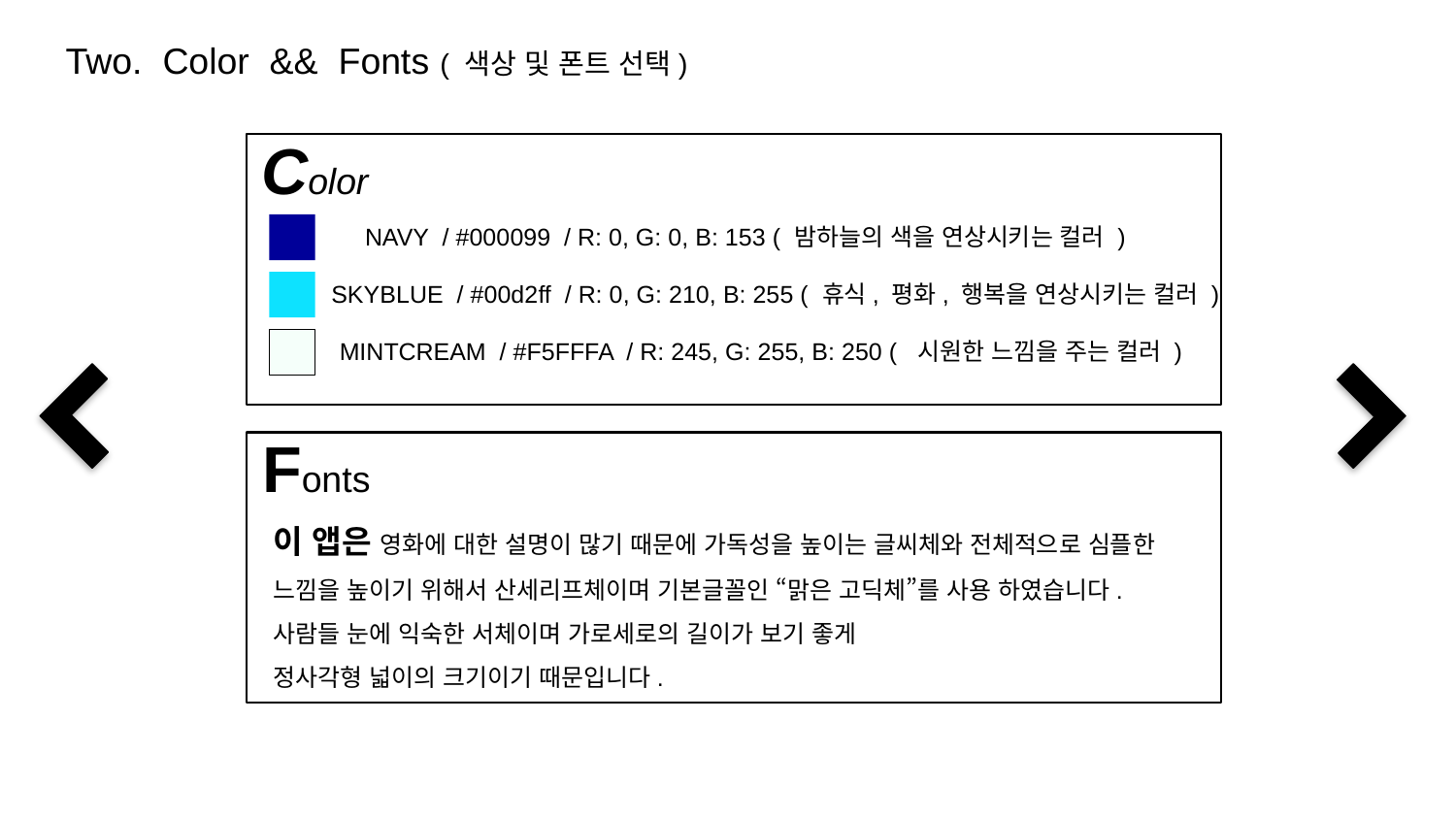

Two.  Color  &&  Fonts ( 색상 및 폰트 선택)
Color

 NAVY  / #000099  / R: 0, G: 0, B: 153 ( 밤하늘의 색을 연상시키는 컬러 )

 SKYBLUE  / #00d2ff  / R: 0, G: 210, B: 255 ( 휴식, 평화, 행복을 연상시키는 컬러 )

 MINTCREAM  / #F5FFFA  / R: 245, G: 255, B: 250 (  시원한 느낌을 주는 컬러 )

Fonts

이 앱은 영화에 대한 설명이 많기 때문에 가독성을 높이는 글씨체와 전체적으로 심플한
느낌을 높이기 위해서 산세리프체이며 기본글꼴인 “맑은 고딕체”를 사용 하였습니다.
사람들 눈에 익숙한 서체이며 가로세로의 길이가 보기 좋게
정사각형 넓이의 크기이기 때문입니다.